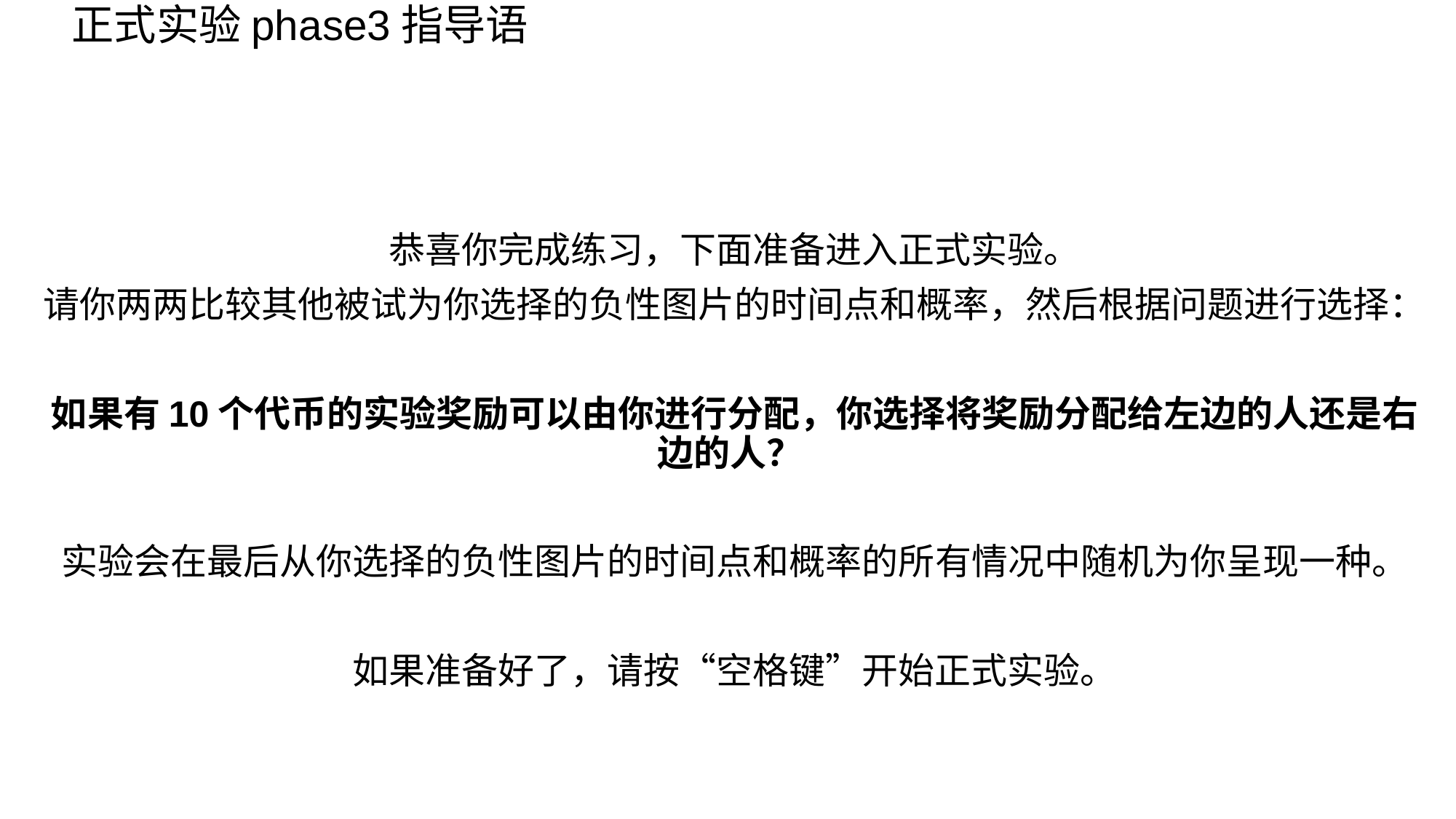

# 正式实验phase3指导语

恭喜你完成练习，下面准备进入正式实验。
请你两两比较其他被试为你选择的负性图片的时间点和概率，然后根据问题进行选择：

如果有10个代币的实验奖励可以由你进行分配，你选择将奖励分配给左边的人还是右边的人？

实验会在最后从你选择的负性图片的时间点和概率的所有情况中随机为你呈现一种。

如果准备好了，请按“空格键”开始正式实验。